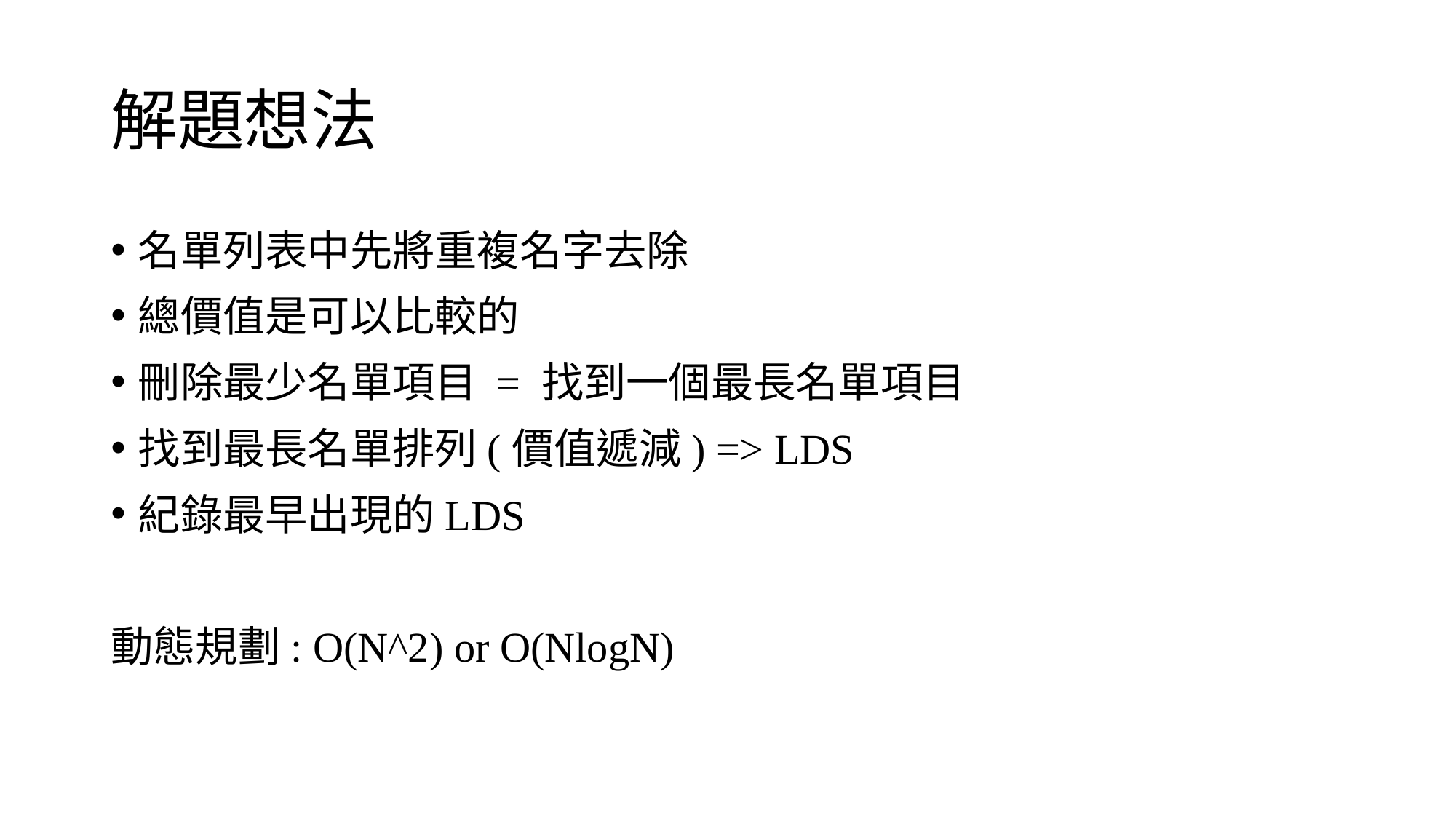

# 解題想法
名單列表中先將重複名字去除
總價值是可以比較的
刪除最少名單項目 = 找到一個最長名單項目
找到最長名單排列(價值遞減) => LDS
紀錄最早出現的LDS

動態規劃: O(N^2) or O(NlogN)